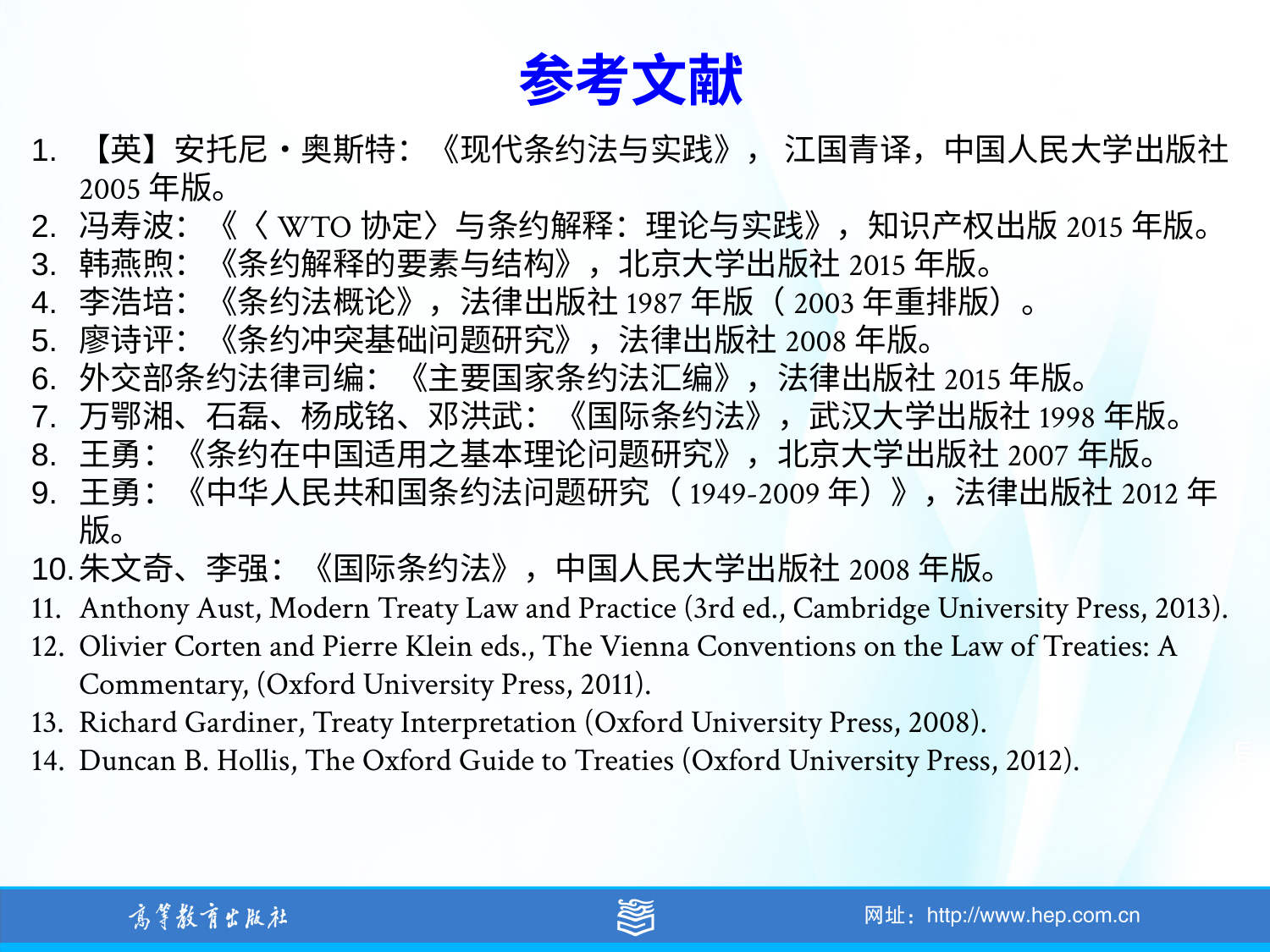

参考文献
【英】安托尼•奥斯特：《现代条约法与实践》， 江国青译，中国人民大学出版社2005年版。
冯寿波：《〈WTO协定〉与条约解释：理论与实践》，知识产权出版2015年版。
韩燕煦：《条约解释的要素与结构》，北京大学出版社2015年版。
李浩培：《条约法概论》，法律出版社1987年版（2003年重排版）。
廖诗评：《条约冲突基础问题研究》，法律出版社2008年版。
外交部条约法律司编：《主要国家条约法汇编》，法律出版社2015年版。
万鄂湘、石磊、杨成铭、邓洪武：《国际条约法》，武汉大学出版社1998年版。
王勇：《条约在中国适用之基本理论问题研究》，北京大学出版社2007年版。
王勇：《中华人民共和国条约法问题研究（1949-2009年）》，法律出版社2012年版。
朱文奇、李强：《国际条约法》，中国人民大学出版社2008年版。
Anthony Aust, Modern Treaty Law and Practice (3rd ed., Cambridge University Press, 2013).
Olivier Corten and Pierre Klein eds., The Vienna Conventions on the Law of Treaties: A Commentary, (Oxford University Press, 2011).
Richard Gardiner, Treaty Interpretation (Oxford University Press, 2008).
Duncan B. Hollis, The Oxford Guide to Treaties (Oxford University Press, 2012).